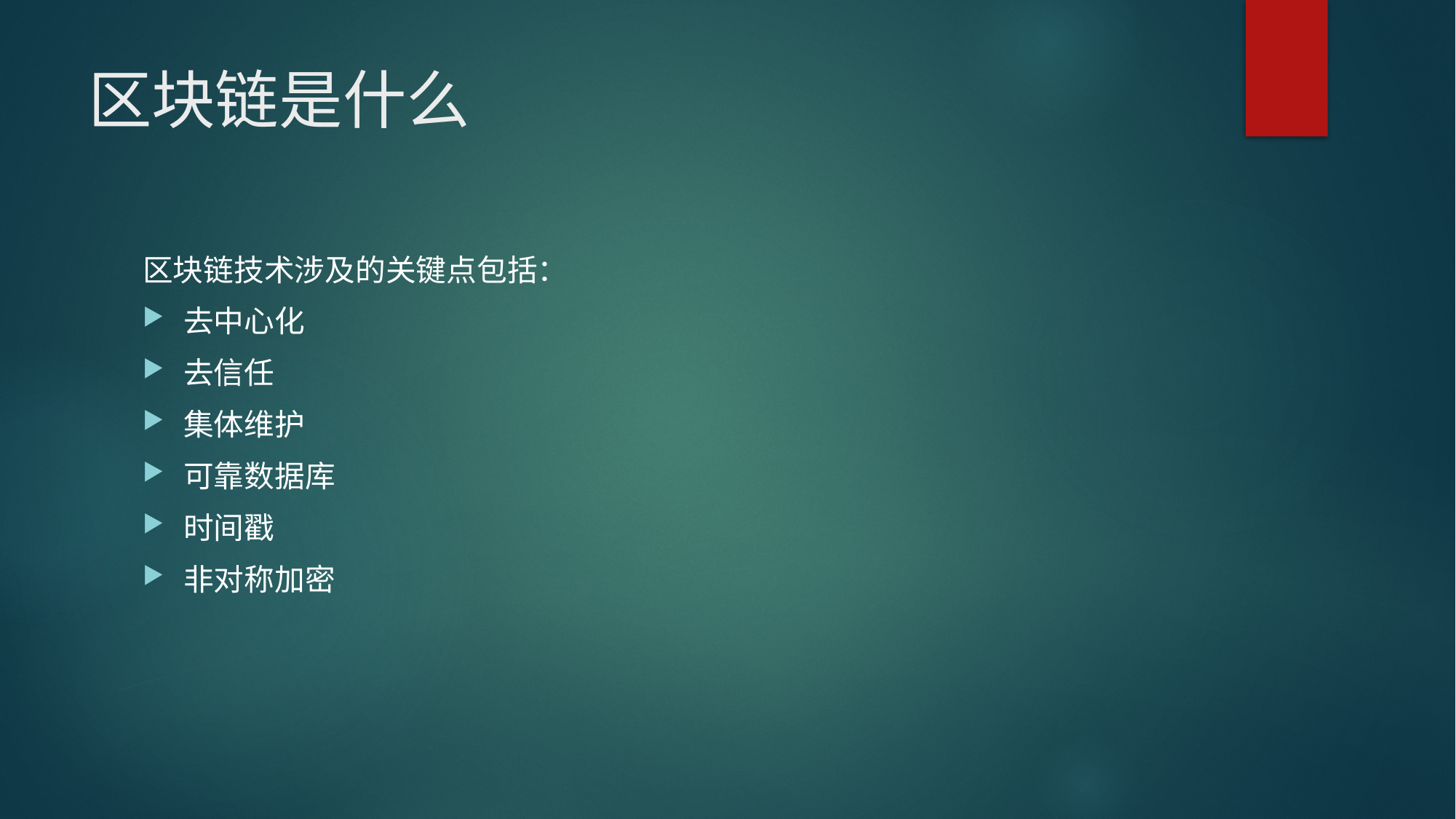

# 区块链是什么
区块链技术涉及的关键点包括：
去中心化
去信任
集体维护
可靠数据库
时间戳
非对称加密